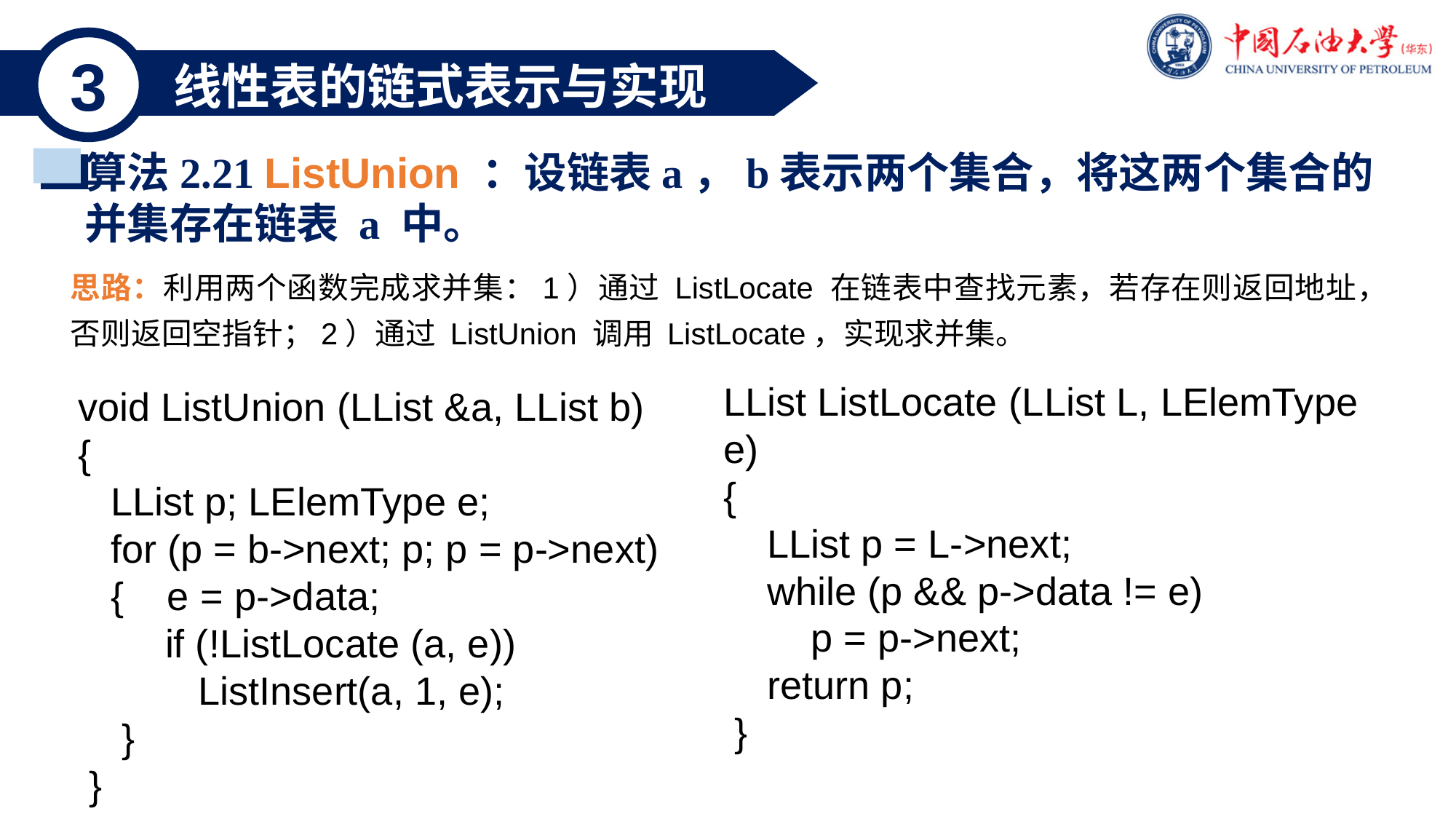

3
线性表的链式表示与实现
算法2.21 ListUnion ：设链表a，b表示两个集合，将这两个集合的
并集存在链表 a 中。

思路：利用两个函数完成求并集：1）通过 ListLocate 在链表中查找元素，若存在则返回地址，否则返回空指针；2）通过 ListUnion 调用 ListLocate，实现求并集。
LList ListLocate (LList L, LElemType e)
{
    LList p = L->next;
    while (p && p->data != e)
        p = p->next;
    return p;
 }
void ListUnion (LList &a, LList b)
{
   LList p; LElemType e;
   for (p = b->next; p; p = p->next)
   {    e = p->data;
        if (!ListLocate (a, e))
           ListInsert(a, 1, e);
    }
 }